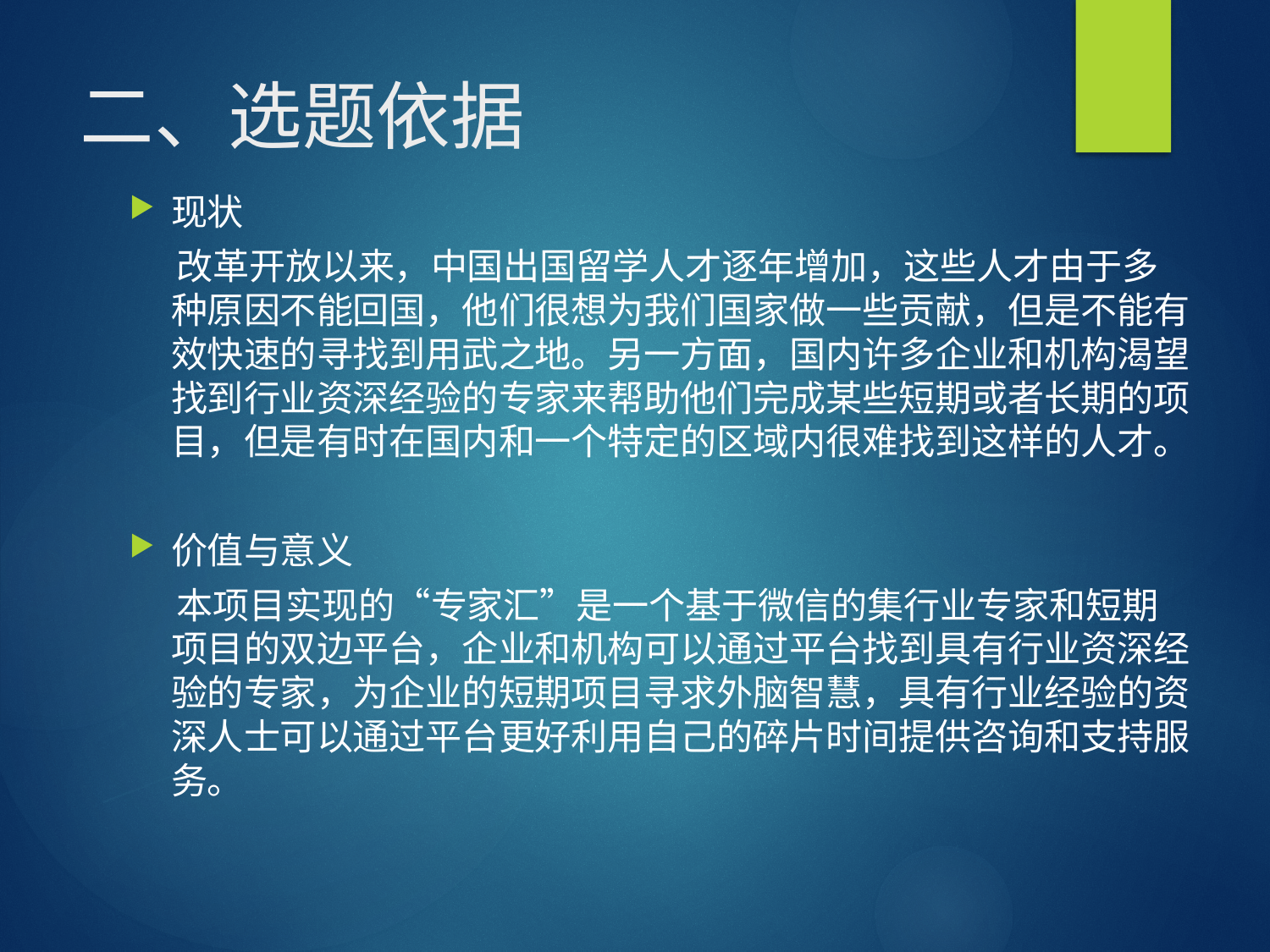

# 二、选题依据
现状
     改革开放以来，中国出国留学人才逐年增加，这些人才由于多种原因不能回国，他们很想为我们国家做一些贡献，但是不能有效快速的寻找到用武之地。另一方面，国内许多企业和机构渴望找到行业资深经验的专家来帮助他们完成某些短期或者长期的项目，但是有时在国内和一个特定的区域内很难找到这样的人才。

价值与意义
     本项目实现的“专家汇”是一个基于微信的集行业专家和短期项目的双边平台，企业和机构可以通过平台找到具有行业资深经验的专家，为企业的短期项目寻求外脑智慧，具有行业经验的资深人士可以通过平台更好利用自己的碎片时间提供咨询和支持服务。